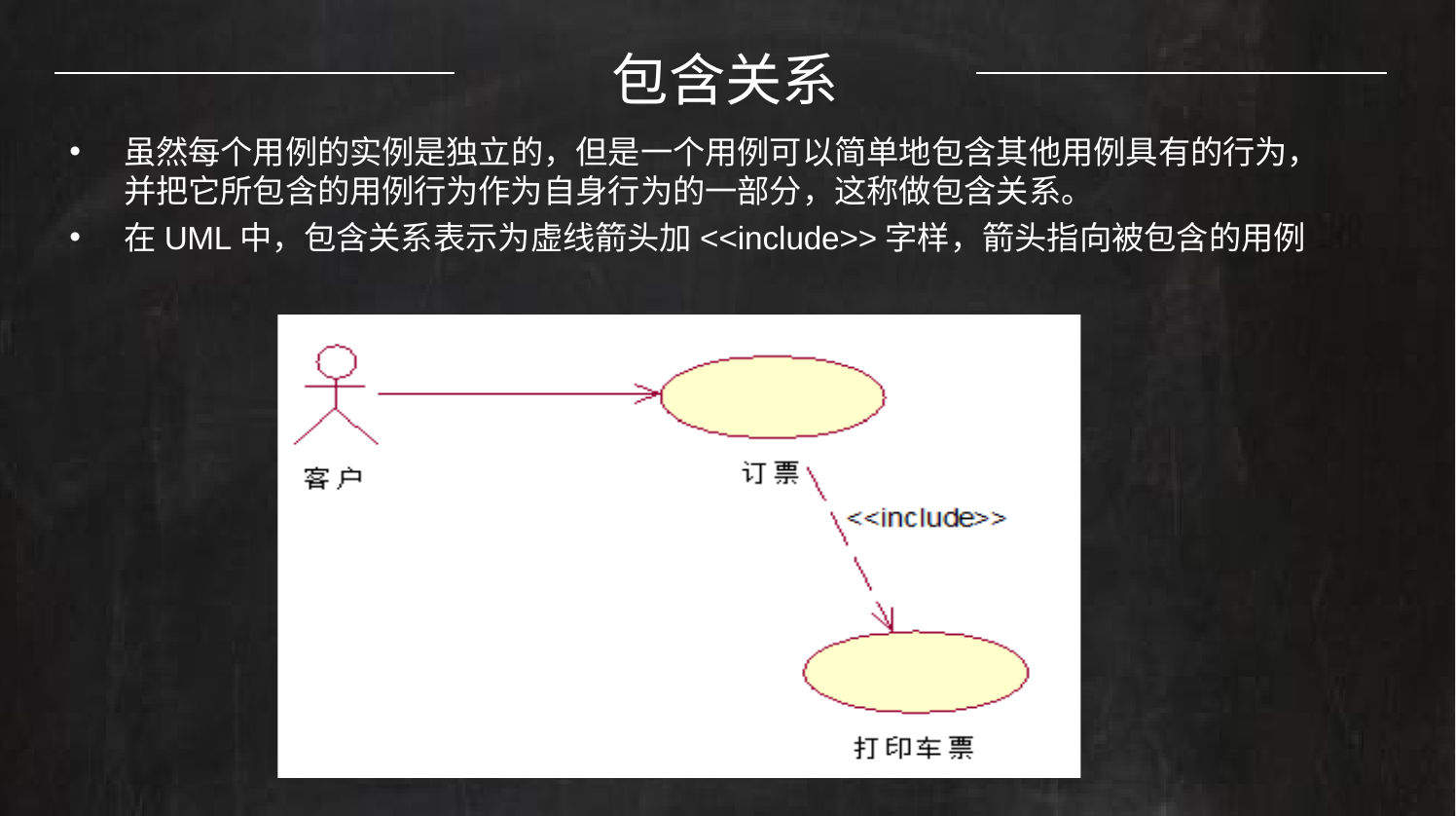

# 包含关系

虽然每个用例的实例是独立的，但是一个用例可以简单地包含其他用例具有的行为，
并把它所包含的用例行为作为自身行为的一部分，这称做包含关系。
在UML中，包含关系表示为虚线箭头加<<include>>字样，箭头指向被包含的用例